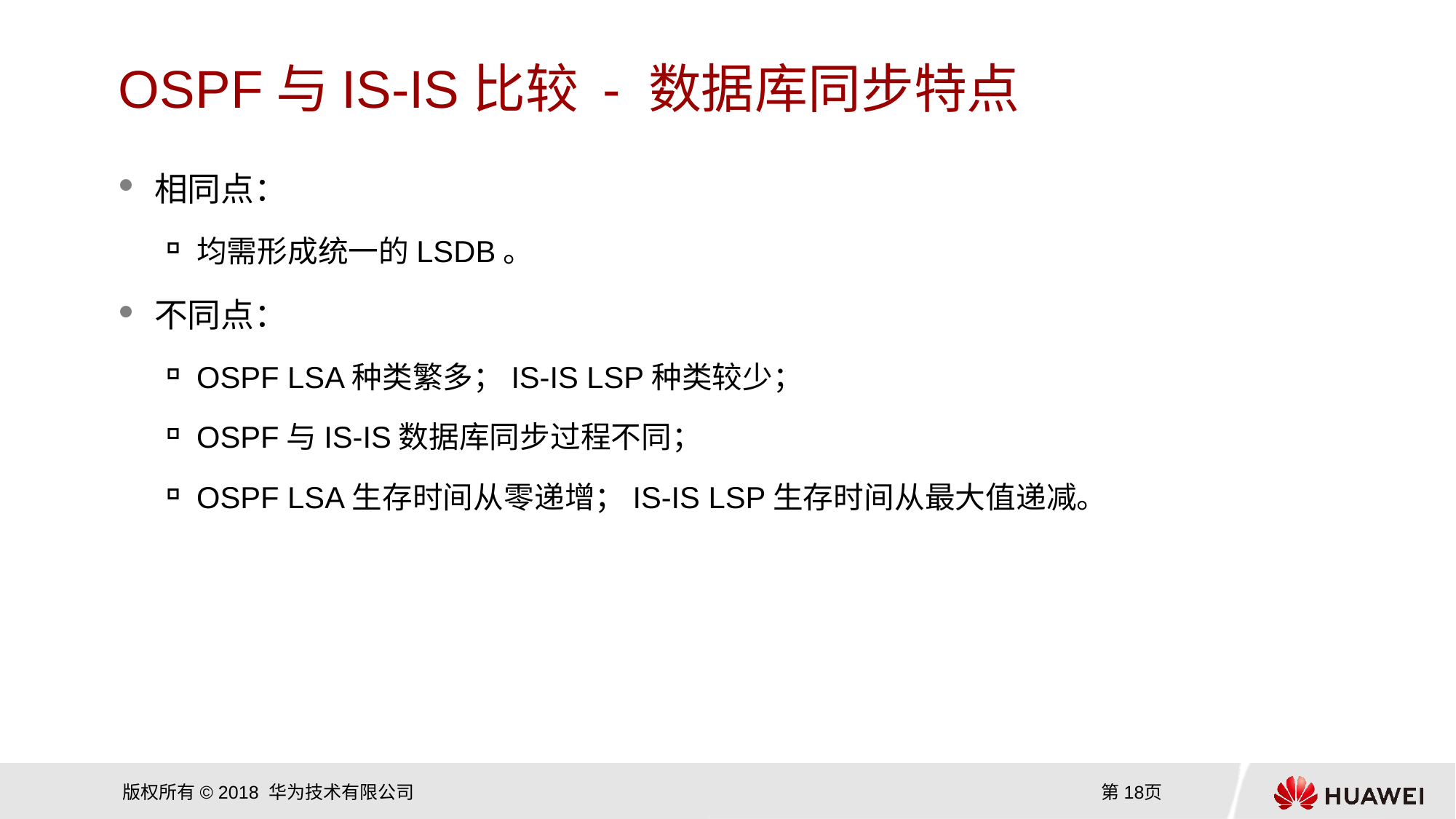

# OSPF与IS-IS比较 - 数据库同步特点
相同点：
均需形成统一的LSDB。
不同点：
OSPF LSA种类繁多；IS-IS LSP种类较少；
OSPF与IS-IS数据库同步过程不同；
OSPF LSA生存时间从零递增；IS-IS LSP生存时间从最大值递减。